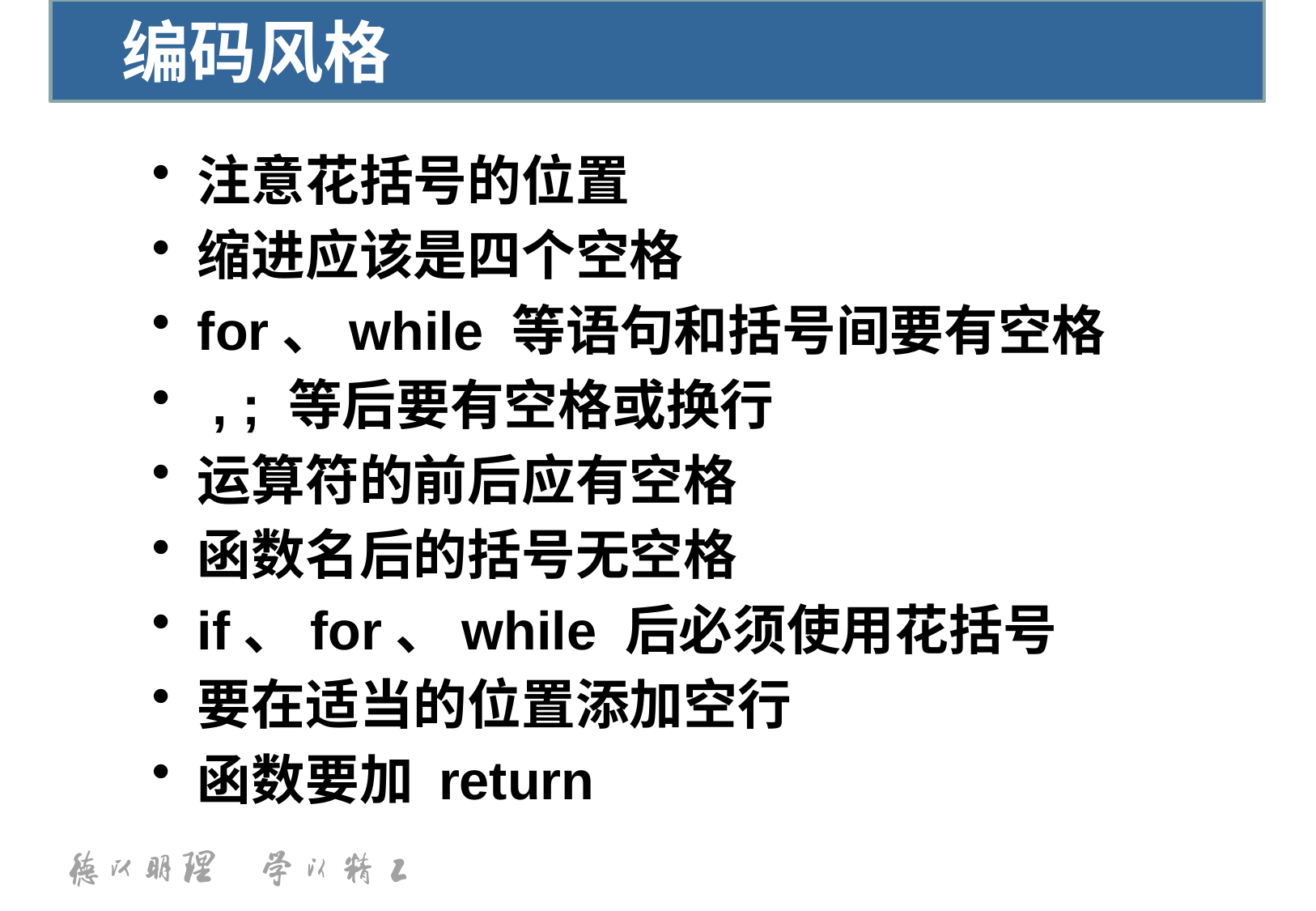

编码风格
注意花括号的位置
缩进应该是四个空格
for、while 等语句和括号间要有空格
 , ; 等后要有空格或换行
运算符的前后应有空格
函数名后的括号无空格
if、for、while 后必须使用花括号
要在适当的位置添加空行
函数要加 return
4